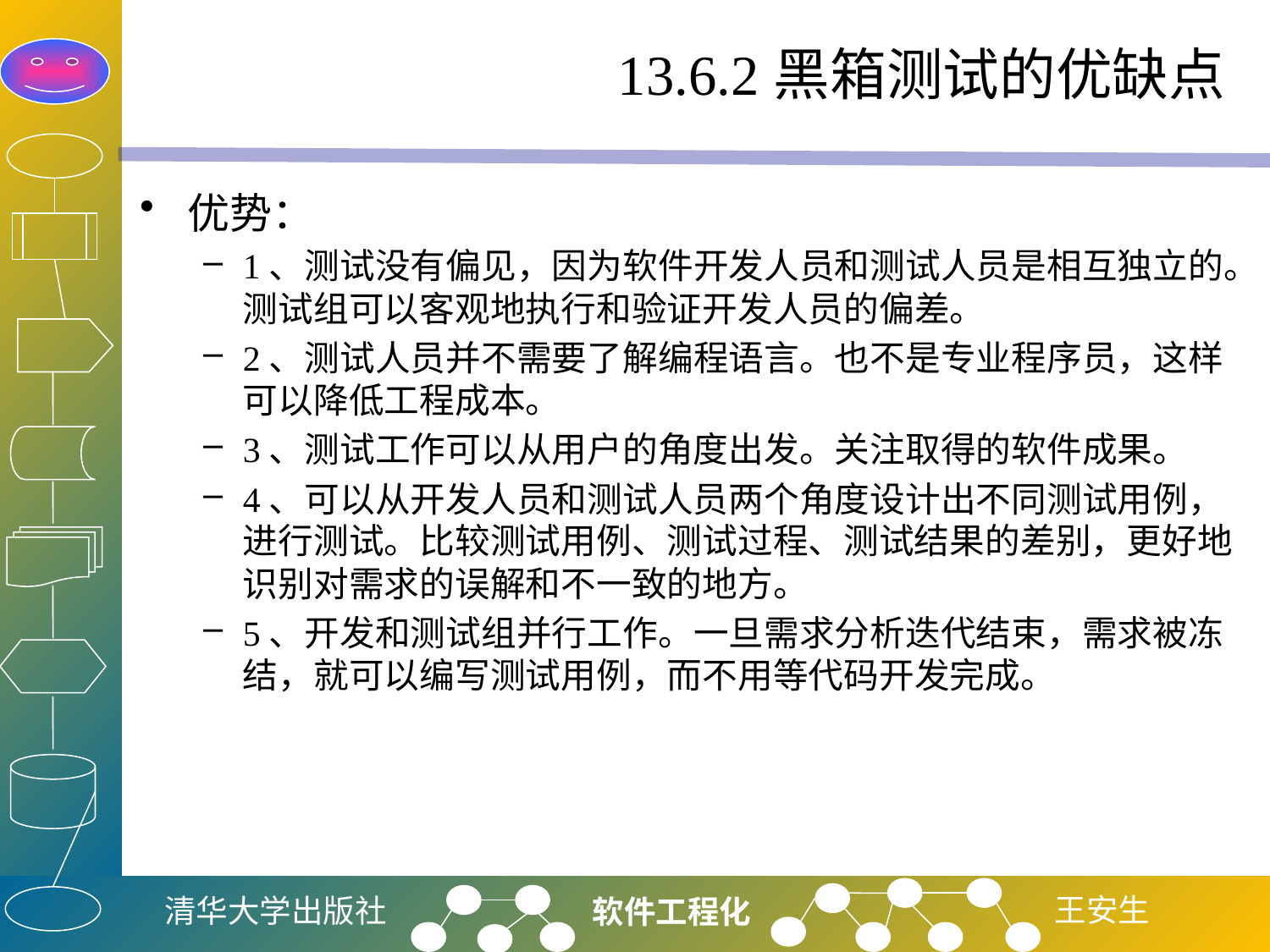

# 13.6.2黑箱测试的优缺点
优势：
1、测试没有偏见，因为软件开发人员和测试人员是相互独立的。测试组可以客观地执行和验证开发人员的偏差。
2、测试人员并不需要了解编程语言。也不是专业程序员，这样可以降低工程成本。
3、测试工作可以从用户的角度出发。关注取得的软件成果。
4、可以从开发人员和测试人员两个角度设计出不同测试用例，进行测试。比较测试用例、测试过程、测试结果的差别，更好地识别对需求的误解和不一致的地方。
5、开发和测试组并行工作。一旦需求分析迭代结束，需求被冻结，就可以编写测试用例，而不用等代码开发完成。